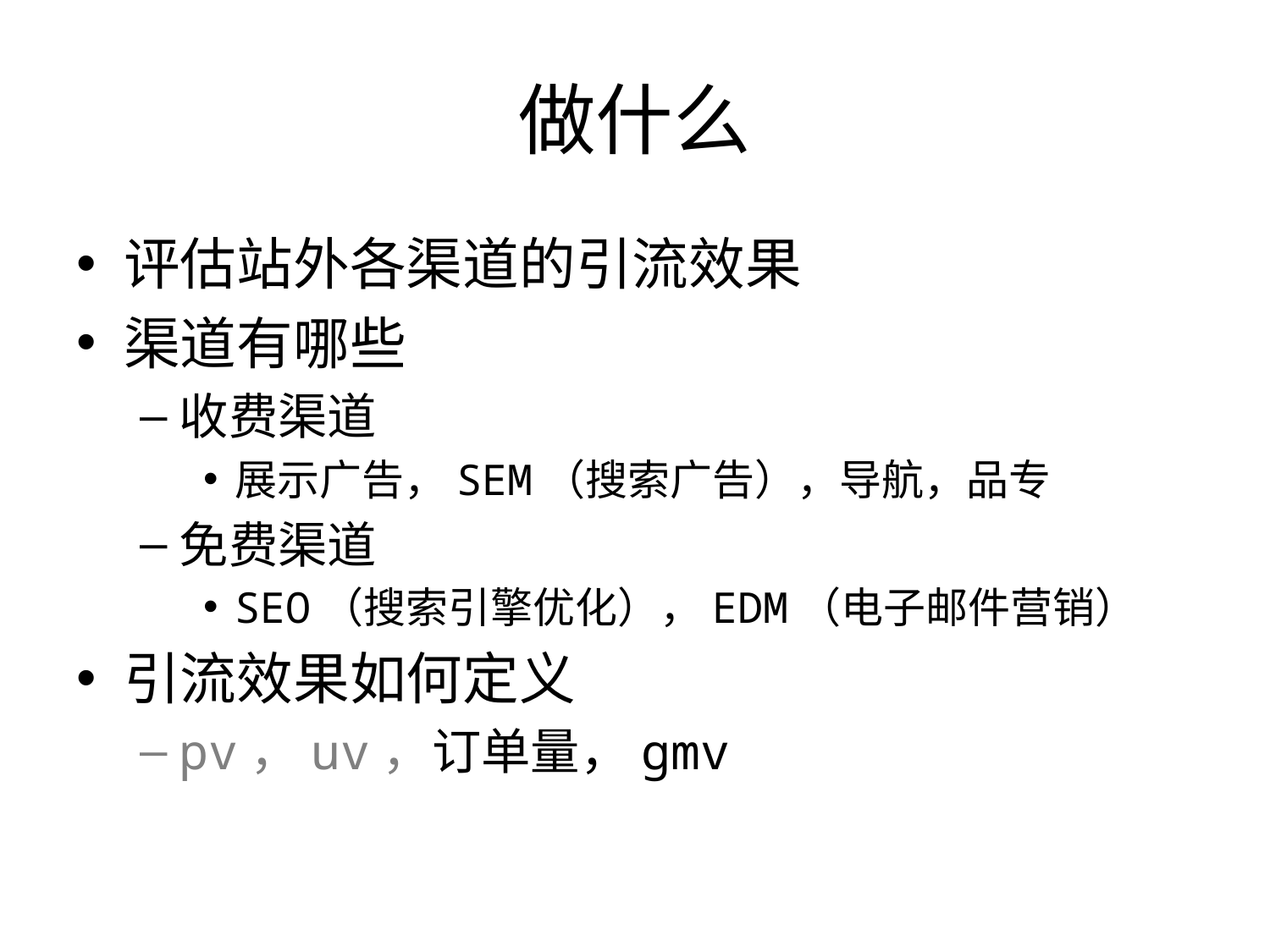

# 做什么
评估站外各渠道的引流效果
渠道有哪些
收费渠道
展示广告，SEM（搜索广告），导航，品专
免费渠道
SEO（搜索引擎优化），EDM（电子邮件营销）
引流效果如何定义
pv，uv，订单量，gmv